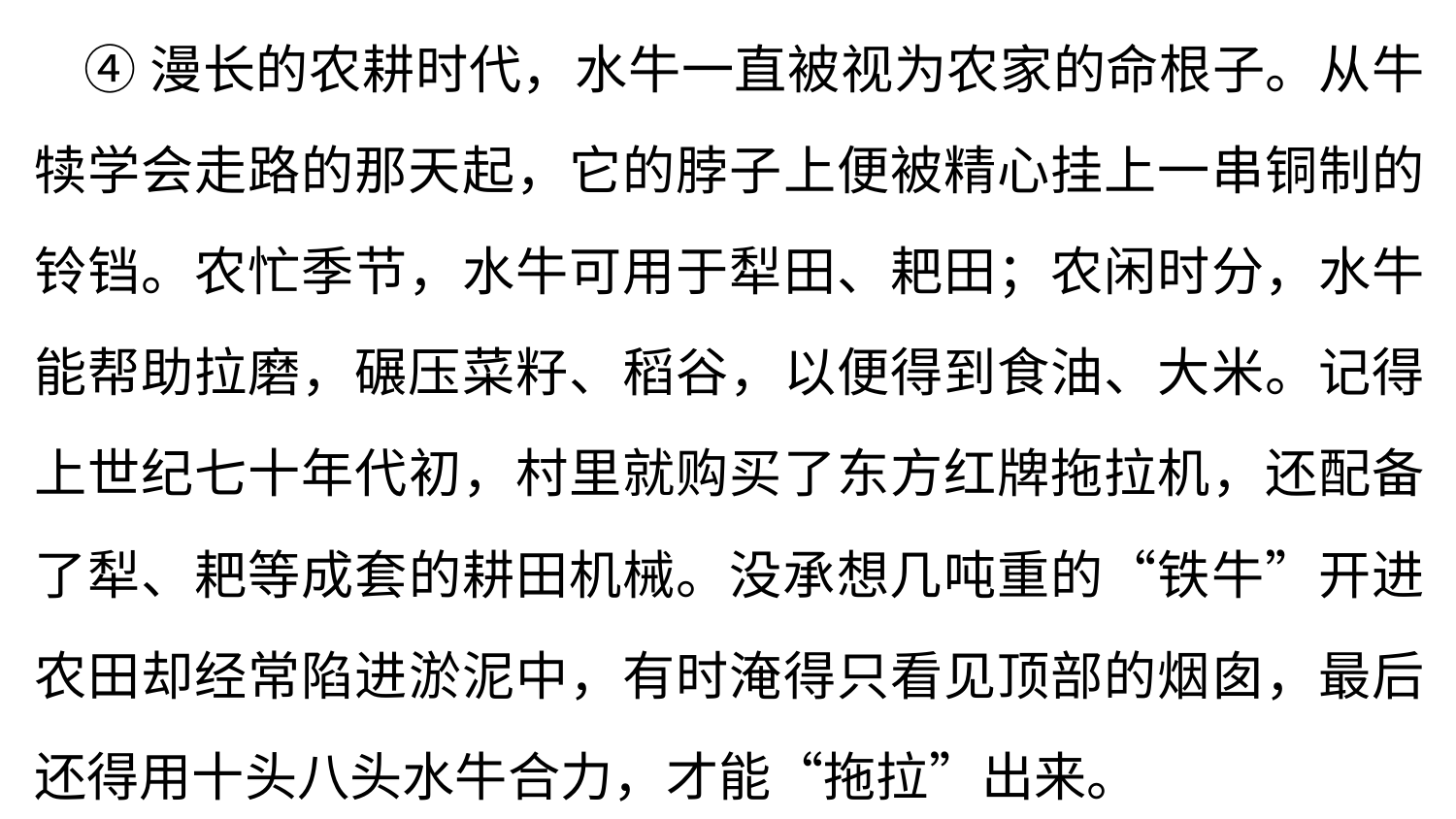

④漫长的农耕时代，水牛一直被视为农家的命根子。从牛犊学会走路的那天起，它的脖子上便被精心挂上一串铜制的铃铛。农忙季节，水牛可用于犁田、耙田；农闲时分，水牛能帮助拉磨，碾压菜籽、稻谷，以便得到食油、大米。记得上世纪七十年代初，村里就购买了东方红牌拖拉机，还配备了犁、耙等成套的耕田机械。没承想几吨重的“铁牛”开进农田却经常陷进淤泥中，有时淹得只看见顶部的烟囱，最后还得用十头八头水牛合力，才能“拖拉”出来。